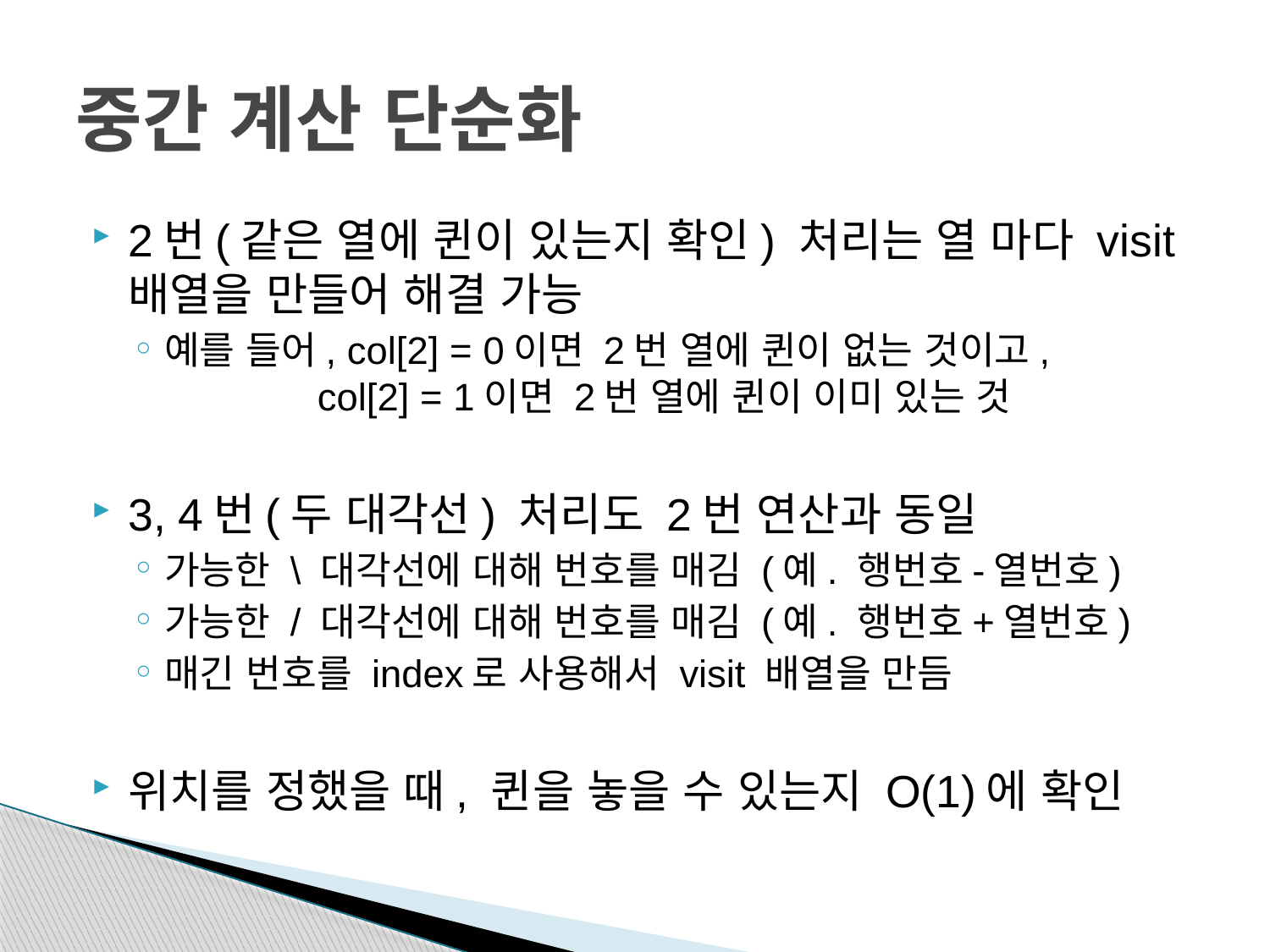

# 중간 계산 단순화
2번(같은 열에 퀸이 있는지 확인) 처리는 열 마다 visit 배열을 만들어 해결 가능
예를 들어, col[2] = 0이면 2번 열에 퀸이 없는 것이고,
		   col[2] = 1이면 2번 열에 퀸이 이미 있는 것

3, 4번(두 대각선) 처리도 2번 연산과 동일
가능한 \ 대각선에 대해 번호를 매김 (예. 행번호-열번호)
가능한 / 대각선에 대해 번호를 매김 (예. 행번호+열번호)
매긴 번호를 index로 사용해서 visit 배열을 만듬

위치를 정했을 때, 퀸을 놓을 수 있는지 O(1)에 확인